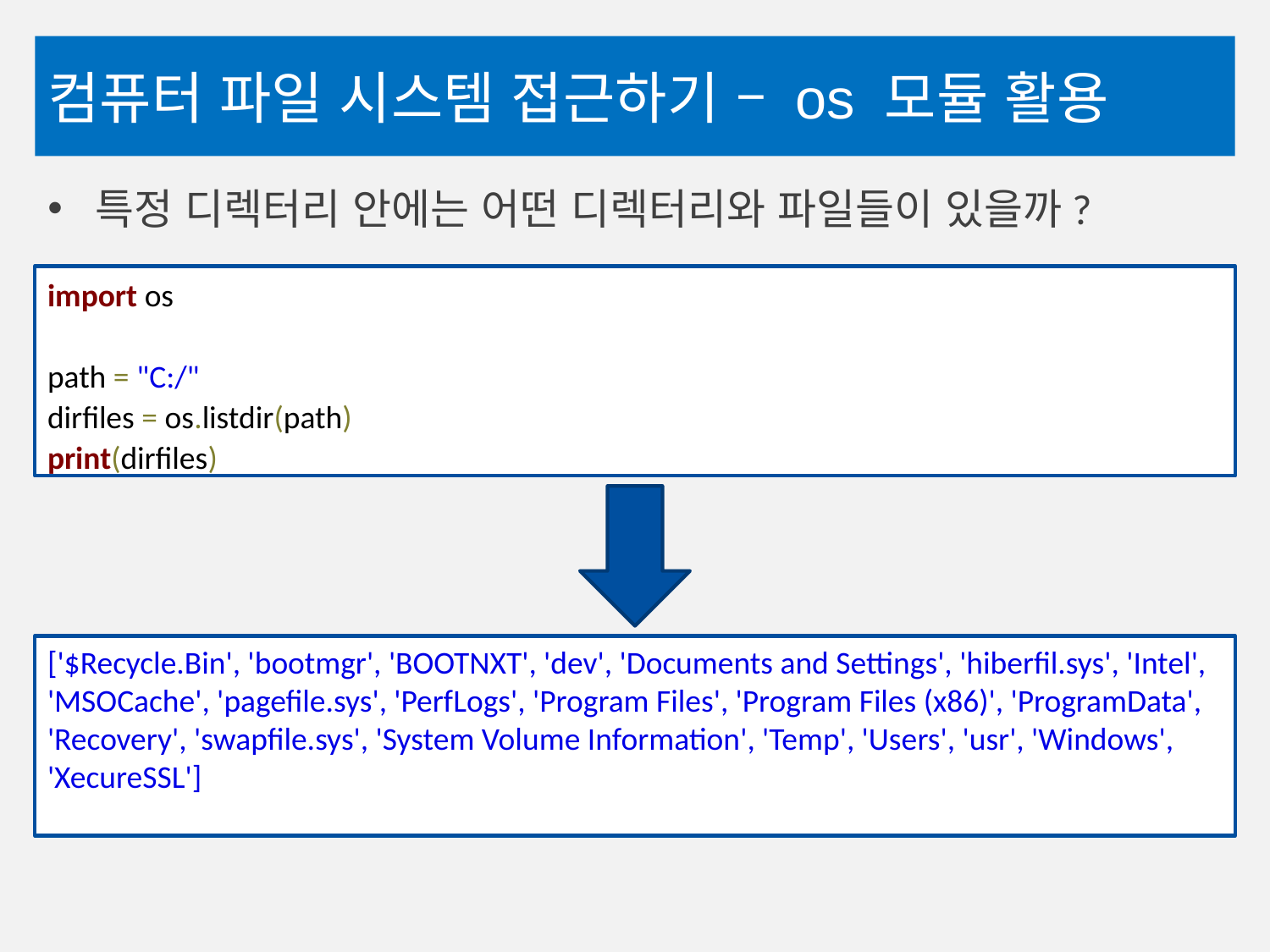

# 컴퓨터 파일 시스템 접근하기 – os 모듈 활용
특정 디렉터리 안에는 어떤 디렉터리와 파일들이 있을까?
import os

path = "C:/"
dirfiles = os.listdir(path)
print(dirfiles)

['$Recycle.Bin', 'bootmgr', 'BOOTNXT', 'dev', 'Documents and Settings', 'hiberfil.sys', 'Intel', 'MSOCache', 'pagefile.sys', 'PerfLogs', 'Program Files', 'Program Files (x86)', 'ProgramData', 'Recovery', 'swapfile.sys', 'System Volume Information', 'Temp', 'Users', 'usr', 'Windows', 'XecureSSL']